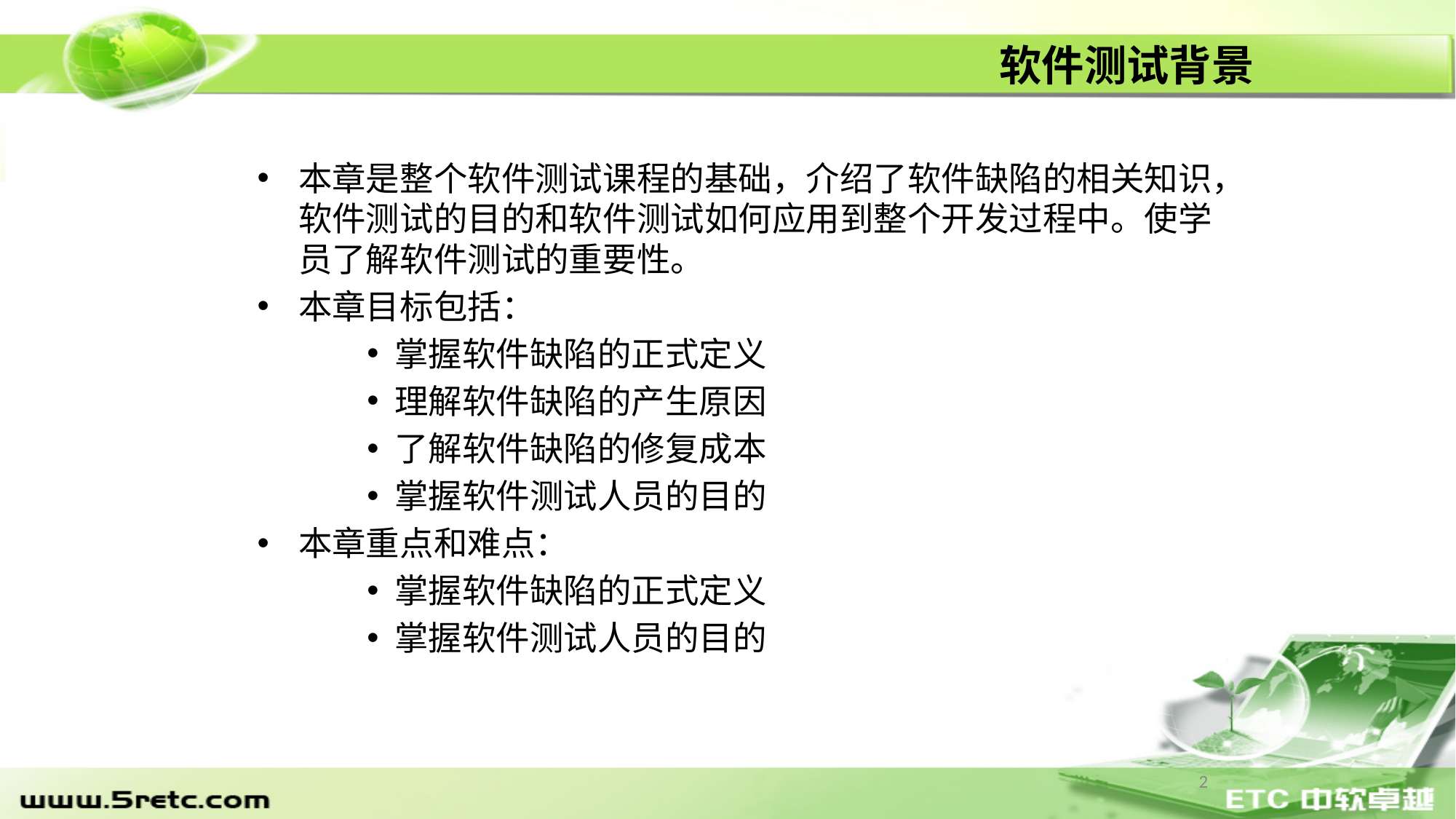

软件测试背景
本章是整个软件测试课程的基础，介绍了软件缺陷的相关知识，软件测试的目的和软件测试如何应用到整个开发过程中。使学员了解软件测试的重要性。
本章目标包括：
掌握软件缺陷的正式定义
理解软件缺陷的产生原因
了解软件缺陷的修复成本
掌握软件测试人员的目的
本章重点和难点：
掌握软件缺陷的正式定义
掌握软件测试人员的目的
2